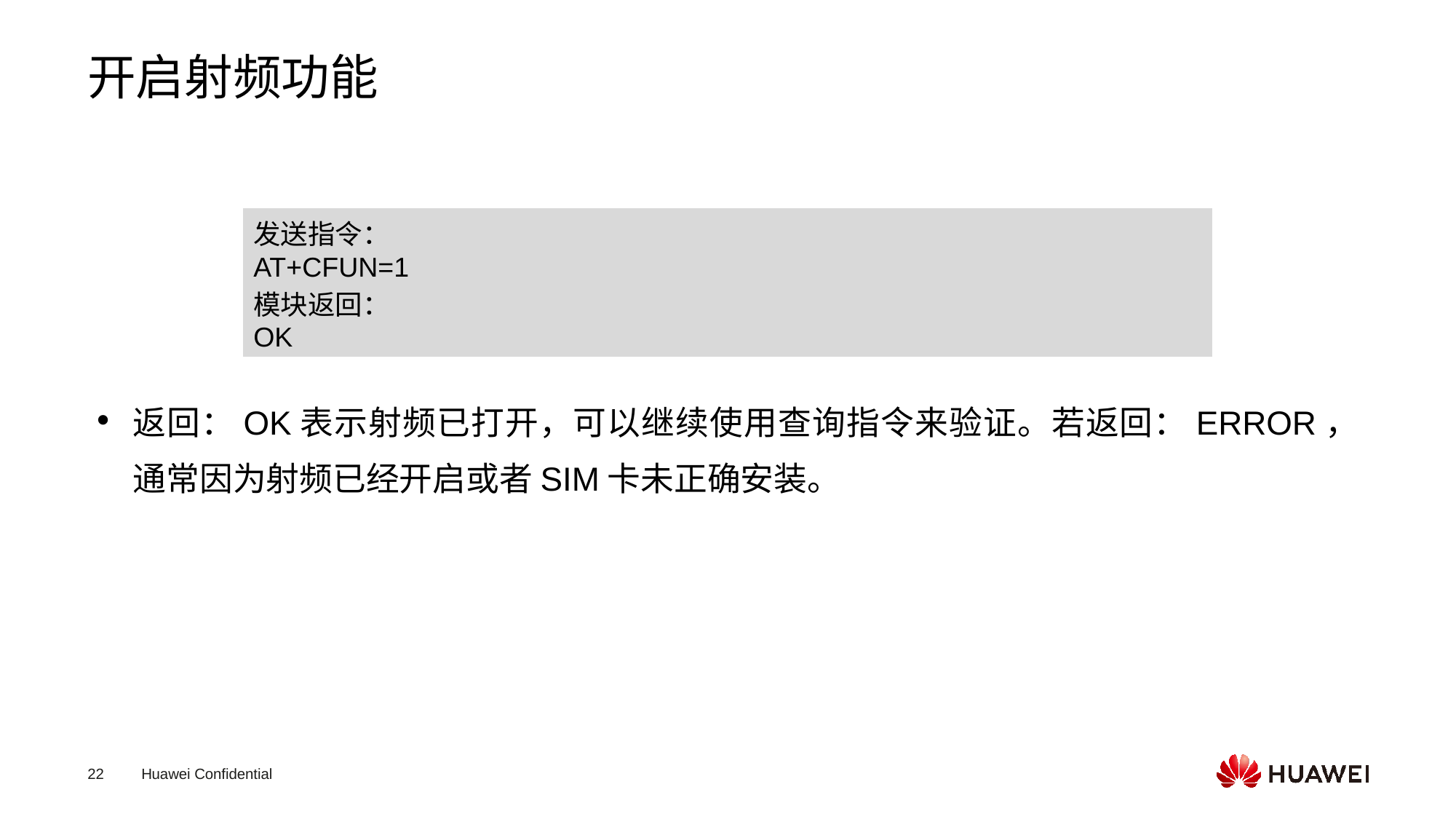

# 开启射频功能

返回：OK表示射频已打开，可以继续使用查询指令来验证。若返回：ERROR，通常因为射频已经开启或者SIM卡未正确安装。

| 发送指令： AT+CFUN=1 模块返回： OK |
| --- |